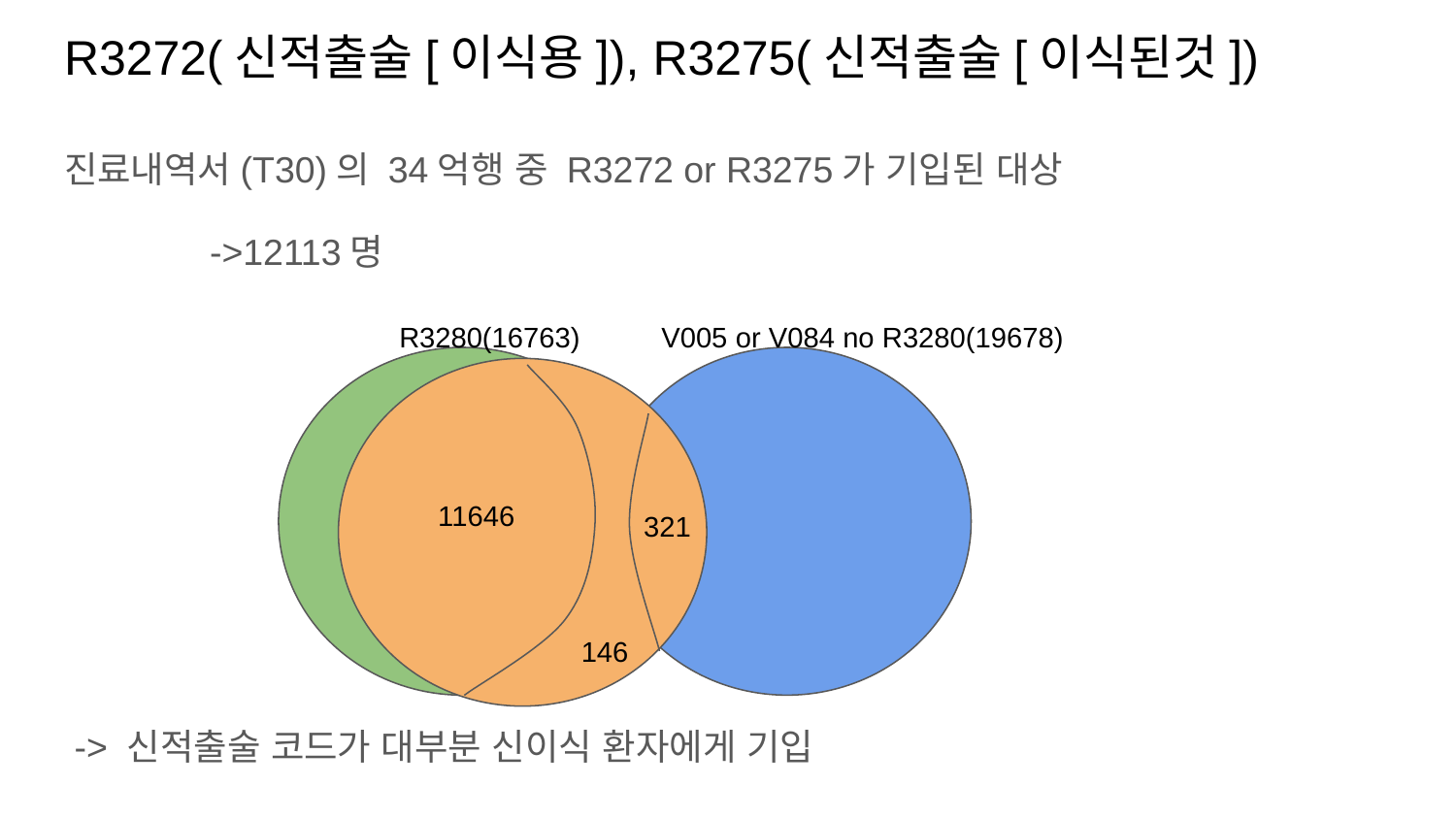

# R3272(신적출술[이식용]), R3275(신적출술[이식된것])
진료내역서(T30)의 34억행 중 R3272 or R3275가 기입된 대상
	->12113명

 -> 신적출술 코드가 대부분 신이식 환자에게 기입

R3280(16763)
V005 or V084 no R3280(19678)

11646
321
146